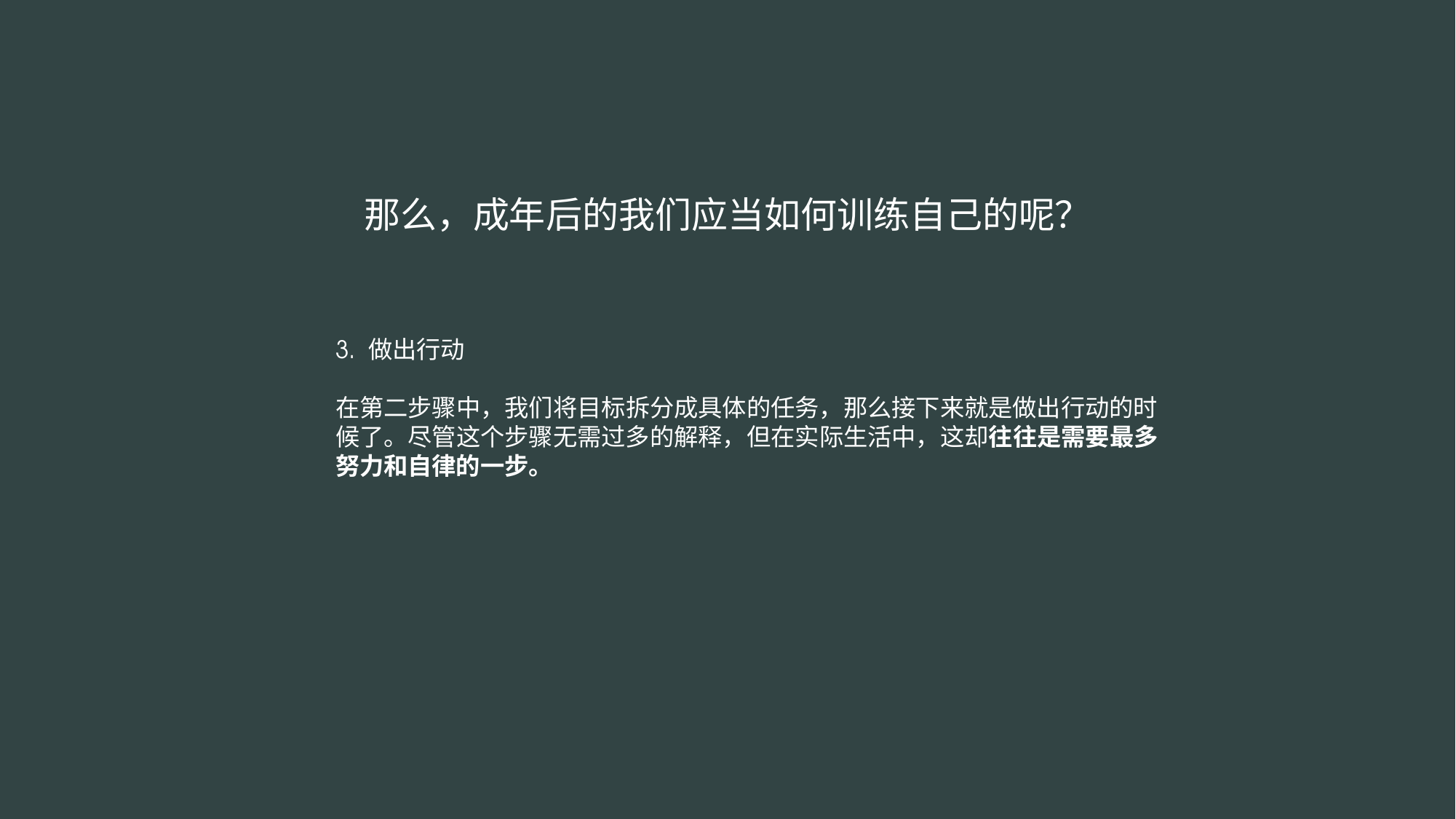

那么，成年后的我们应当如何训练自己的呢？
3. 做出行动

在第二步骤中，我们将目标拆分成具体的任务，那么接下来就是做出行动的时候了。尽管这个步骤无需过多的解释，但在实际生活中，这却往往是需要最多努力和自律的一步。